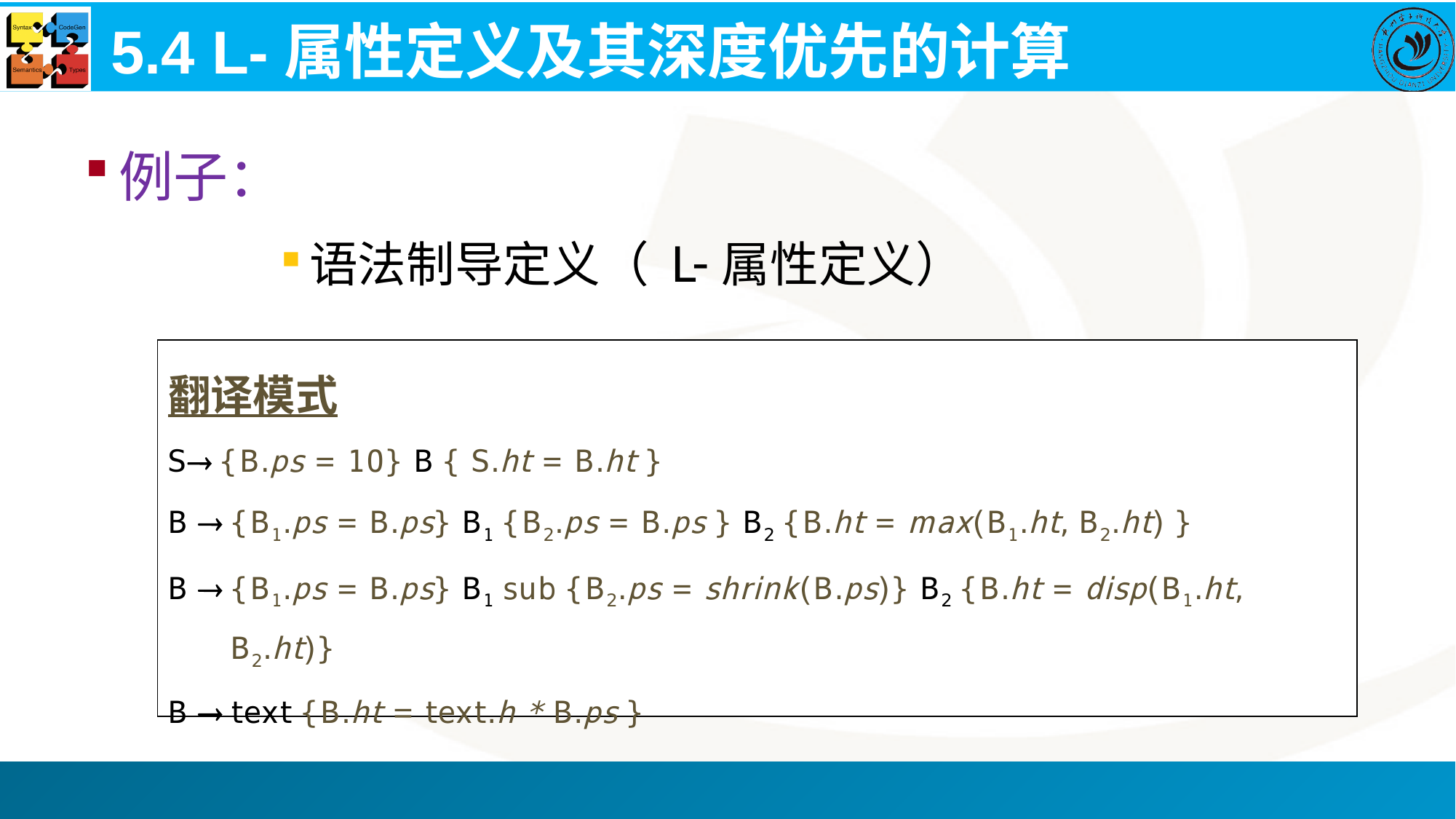

# 5.4 L-属性定义及其深度优先的计算
例子：
语法制导定义（ L-属性定义）
翻译模式
S→ {B.ps = 10} B { S.ht = B.ht }
B → {B1.ps = B.ps} B1 {B2.ps = B.ps } B2 {B.ht = max(B1.ht, B2.ht) }
B → {B1.ps = B.ps} B1 sub {B2.ps = shrink(B.ps)} B2 {B.ht = disp(B1.ht, B2.ht)}
B → text {B.ht = text.h * B.ps }
49